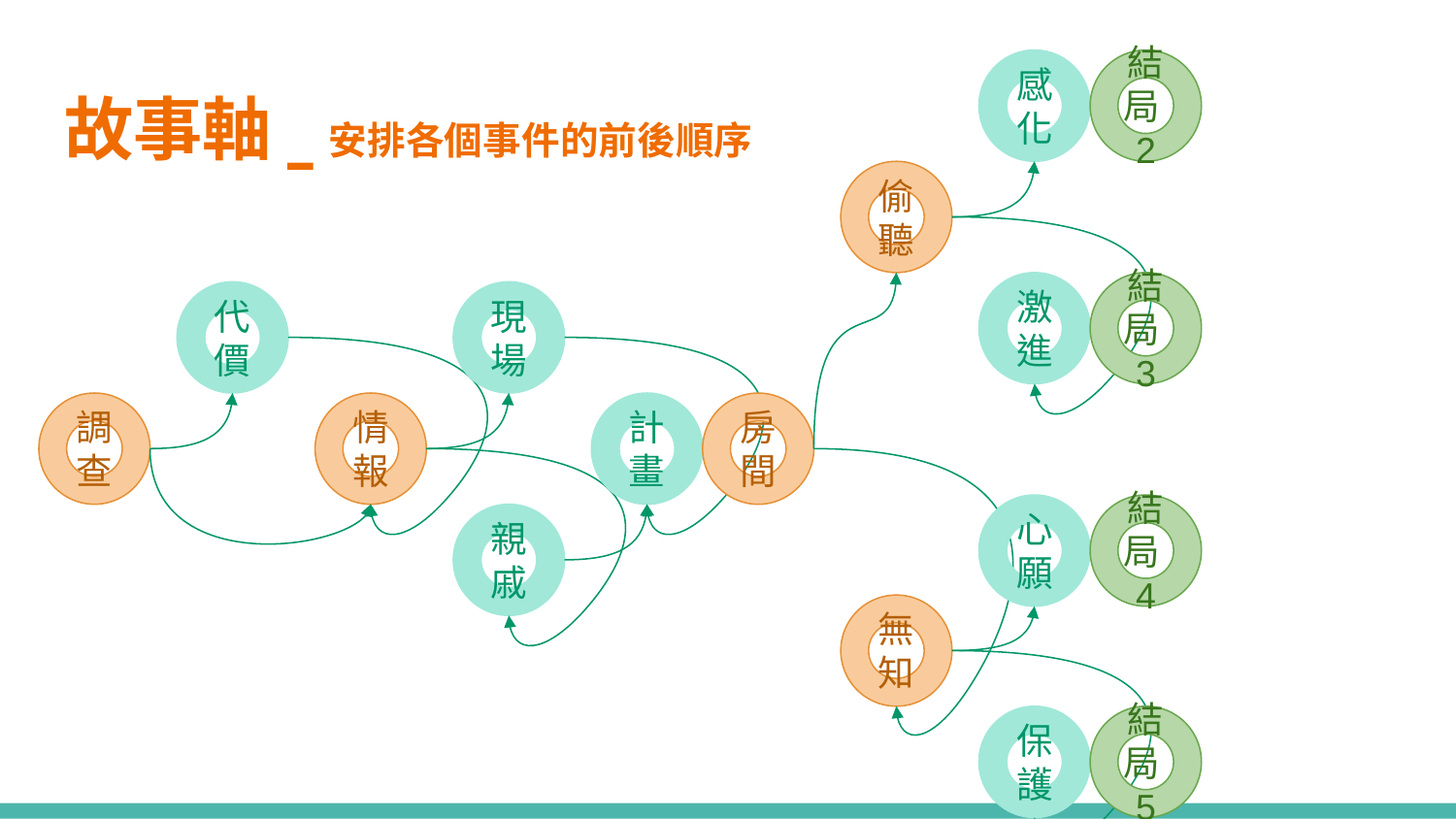

感化
結局2
# 故事軸_安排各個事件的前後順序
偷聽
激進
結局3
代價
現場
調查
情報
計畫
房間
心願
結局4
親戚
無知
保護
結局5